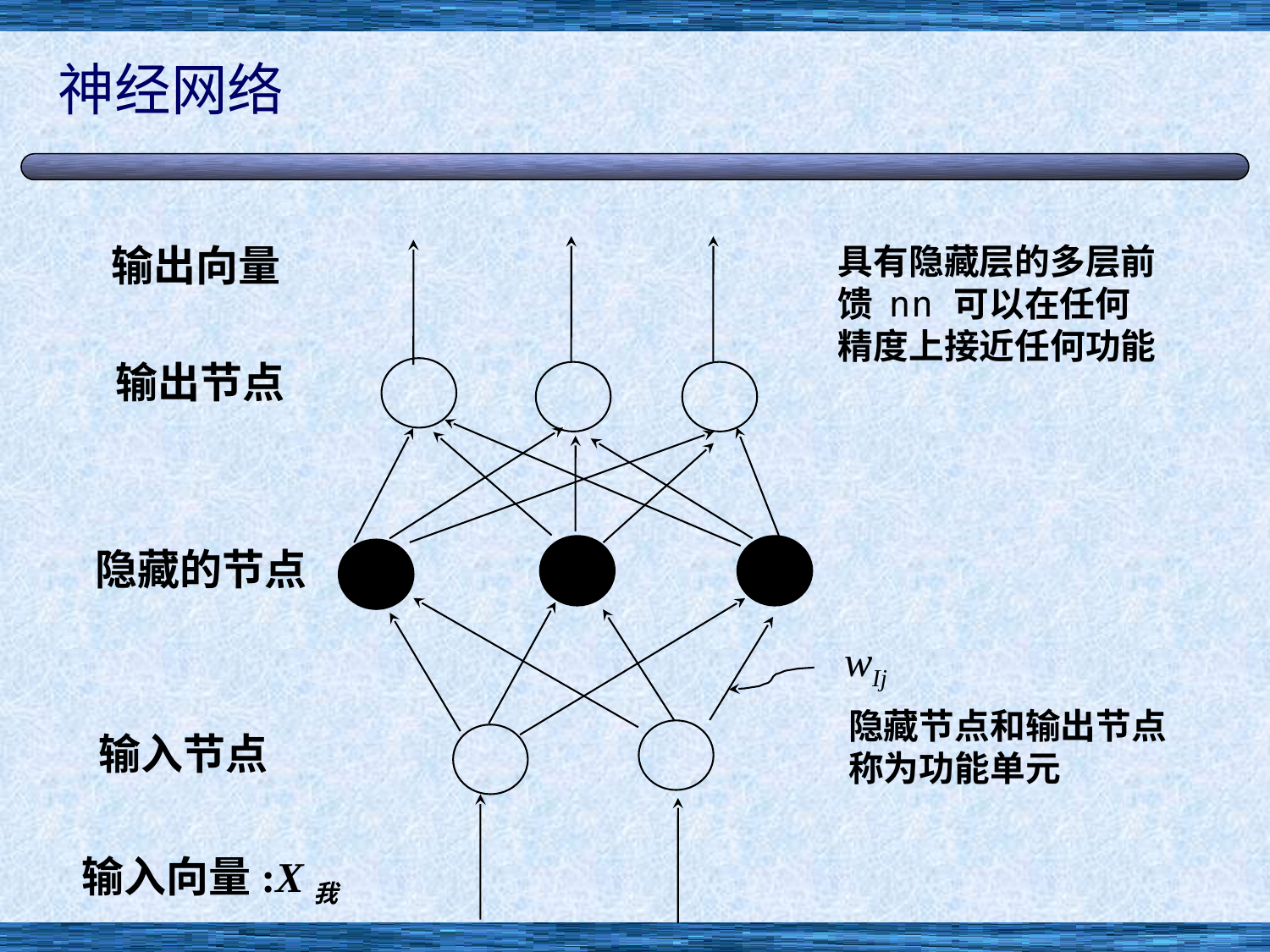

# 神经网络
具有隐藏层的多层前馈 nn 可以在任何精度上接近任何功能
输出向量

输出节点
隐藏的节点
wIj

隐藏节点和输出节点称为功能单元
输入节点
输入向量:X我